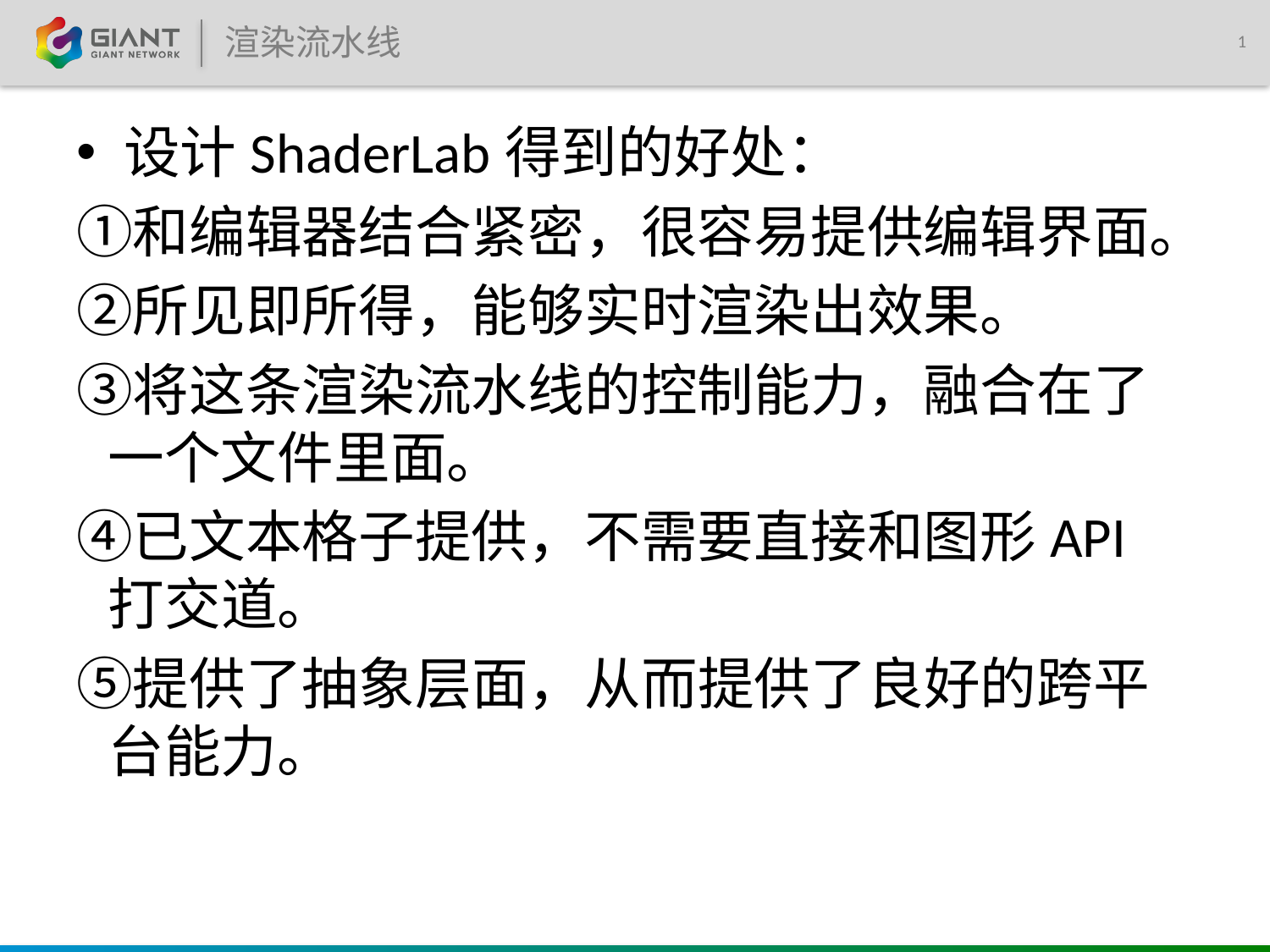

渲染流水线

1

设计ShaderLab得到的好处：
和编辑器结合紧密，很容易提供编辑界面。
所见即所得，能够实时渲染出效果。
将这条渲染流水线的控制能力，融合在了一个文件里面。
已文本格子提供，不需要直接和图形API打交道。
提供了抽象层面，从而提供了良好的跨平台能力。